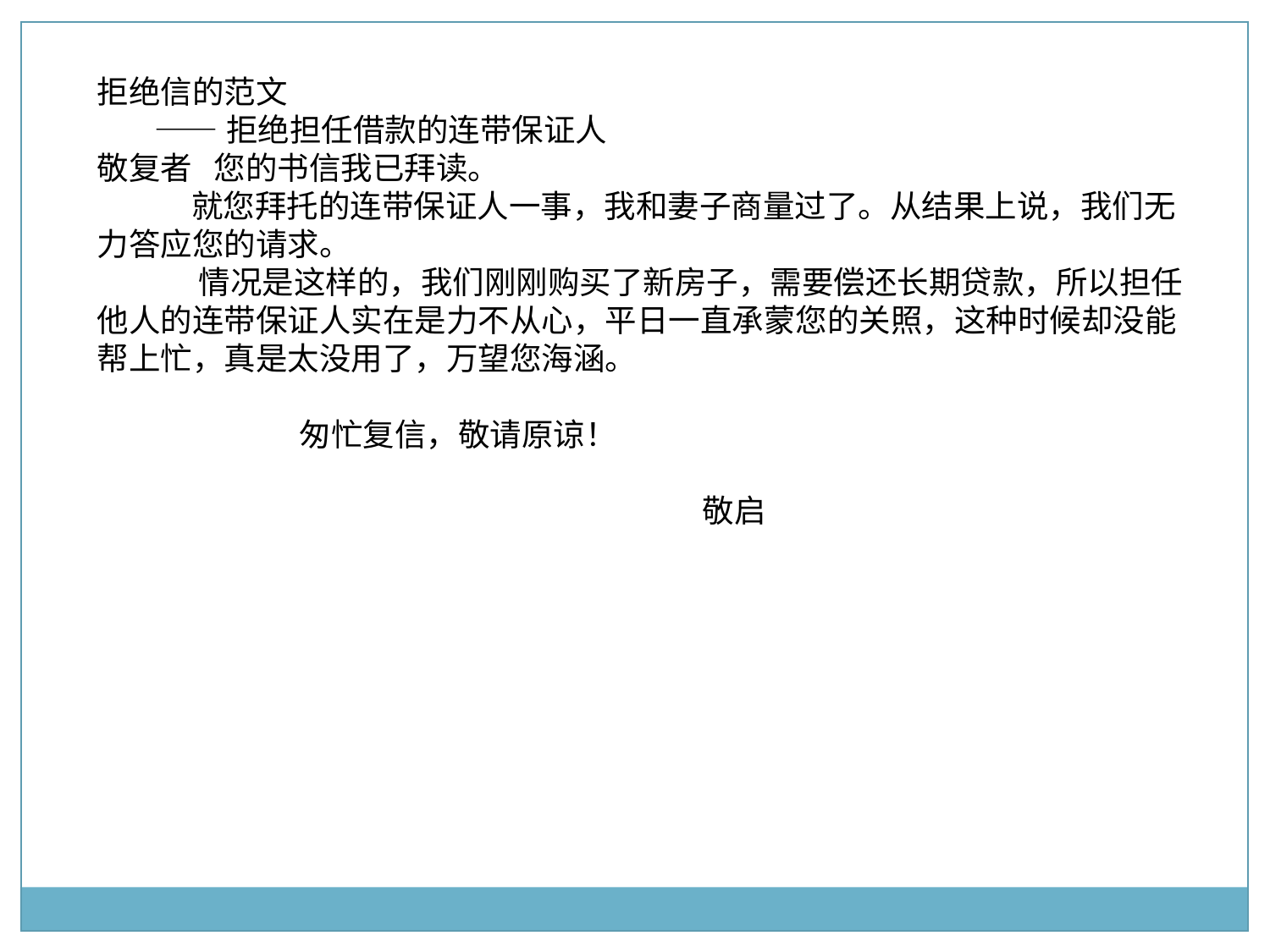

拒绝信的范文
        ——拒绝担任借款的连带保证人
敬复者   您的书信我已拜读。
            就您拜托的连带保证人一事，我和妻子商量过了。从结果上说，我们无力答应您的请求。
             情况是这样的，我们刚刚购买了新房子，需要偿还长期贷款，所以担任他人的连带保证人实在是力不从心，平日一直承蒙您的关照，这种时候却没能帮上忙，真是太没用了，万望您海涵。

                           匆忙复信，敬请原谅！

                                                                                   敬启